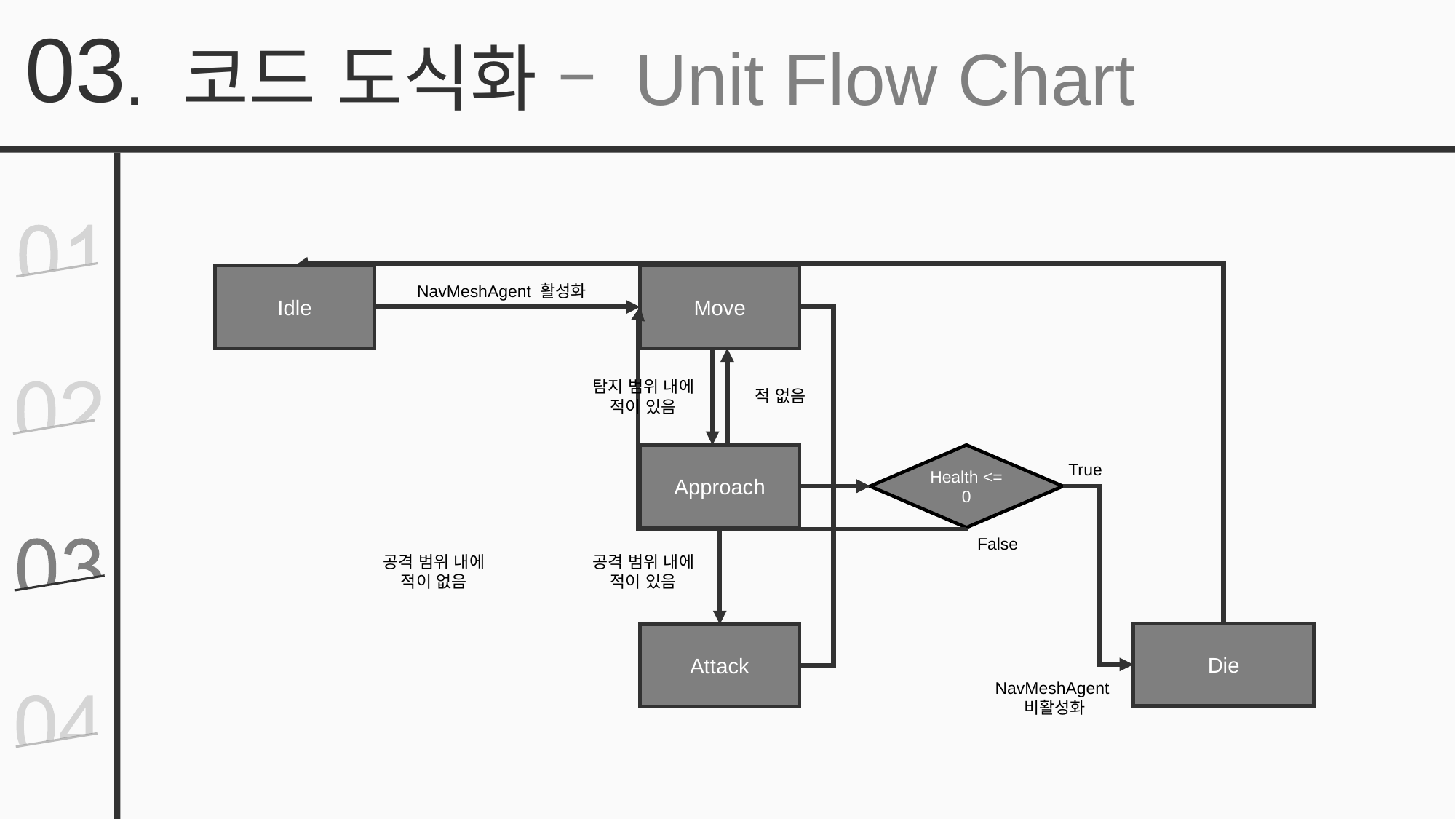

03
. 코드 도식화 – Unit Flow Chart

Idle
Move
NavMeshAgent 활성화
탐지 범위 내에 적이 있음
적 없음

Approach
Health <= 0
True
False

공격 범위 내에 적이 없음
공격 범위 내에 적이 있음
Die
Attack
NavMeshAgent  비활성화